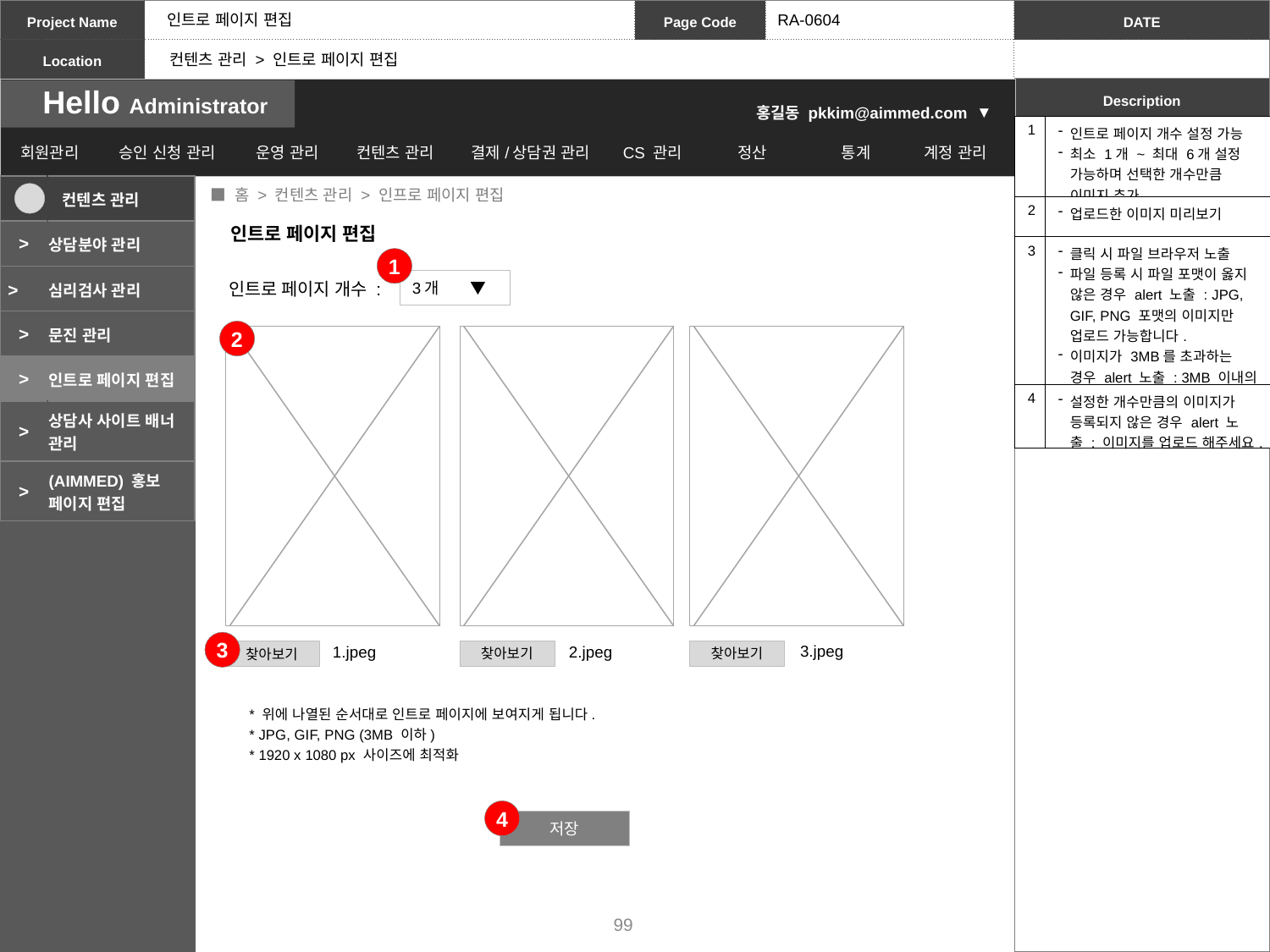

인트로 페이지 편집
RA-0604
컨텐츠 관리 > 인트로 페이지 편집
| 1 | 인트로 페이지 개수 설정 가능 최소 1개 ~ 최대 6개 설정 가능하며 선택한 개수만큼 이미지 추가 |
| --- | --- |
| 2 | 업로드한 이미지 미리보기 |
| 3 | 클릭 시 파일 브라우저 노출 파일 등록 시 파일 포맷이 옳지 않은 경우 alert 노출 : JPG, GIF, PNG 포맷의 이미지만 업로드 가능합니다. 이미지가 3MB를 초과하는 경우 alert 노출 : 3MB 이내의 이미지를 업로드 해주세요. |
| 4 | 설정한 개수만큼의 이미지가 등록되지 않은 경우 alert 노출 : 이미지를 업로드 해주세요. |
   ■ 홈 > 컨텐츠 관리 > 인프로 페이지 편집

|  | 컨텐츠 관리 |
| --- | --- |
| > | 상담분야 관리 |
| > | 심리검사 관리 |
| > | 문진 관리 |
| > | 인트로 페이지 편집 |
| > | 상담사 사이트 배너 관리 |
| > | (AIMMED) 홍보 페이지 편집 |

인트로 페이지 편집
1
3개       ▼
인트로 페이지 개수 :
2

3
3.jpeg
1.jpeg
2.jpeg
찾아보기
찾아보기
찾아보기
* 위에 나열된 순서대로 인트로 페이지에 보여지게 됩니다.
* JPG, GIF, PNG (3MB 이하)
* 1920 x 1080 px 사이즈에 최적화
4
저장
99